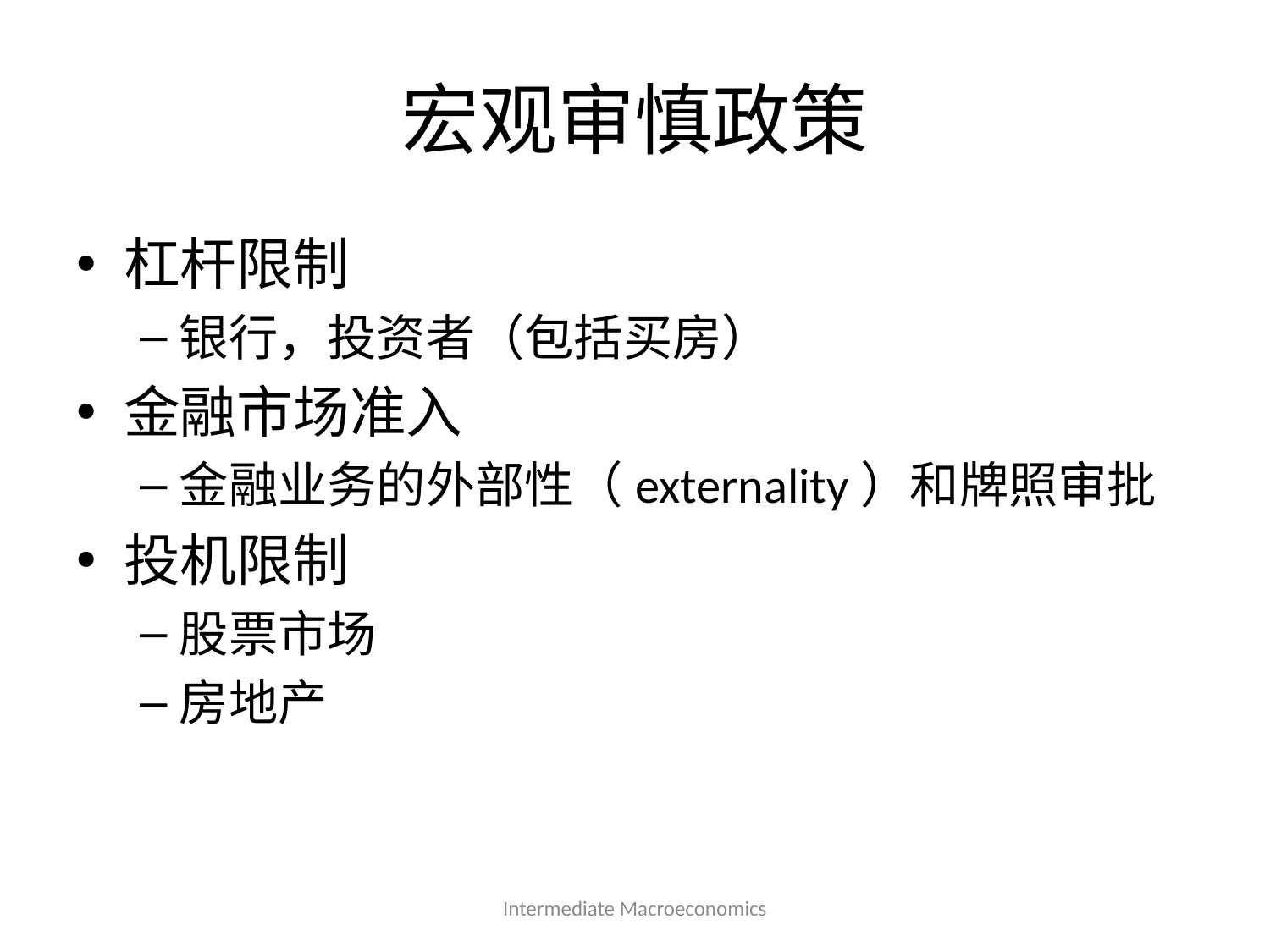

# 宏观审慎政策
杠杆限制
银行，投资者（包括买房）
金融市场准入
金融业务的外部性（externality）和牌照审批
投机限制
股票市场
房地产
Intermediate Macroeconomics